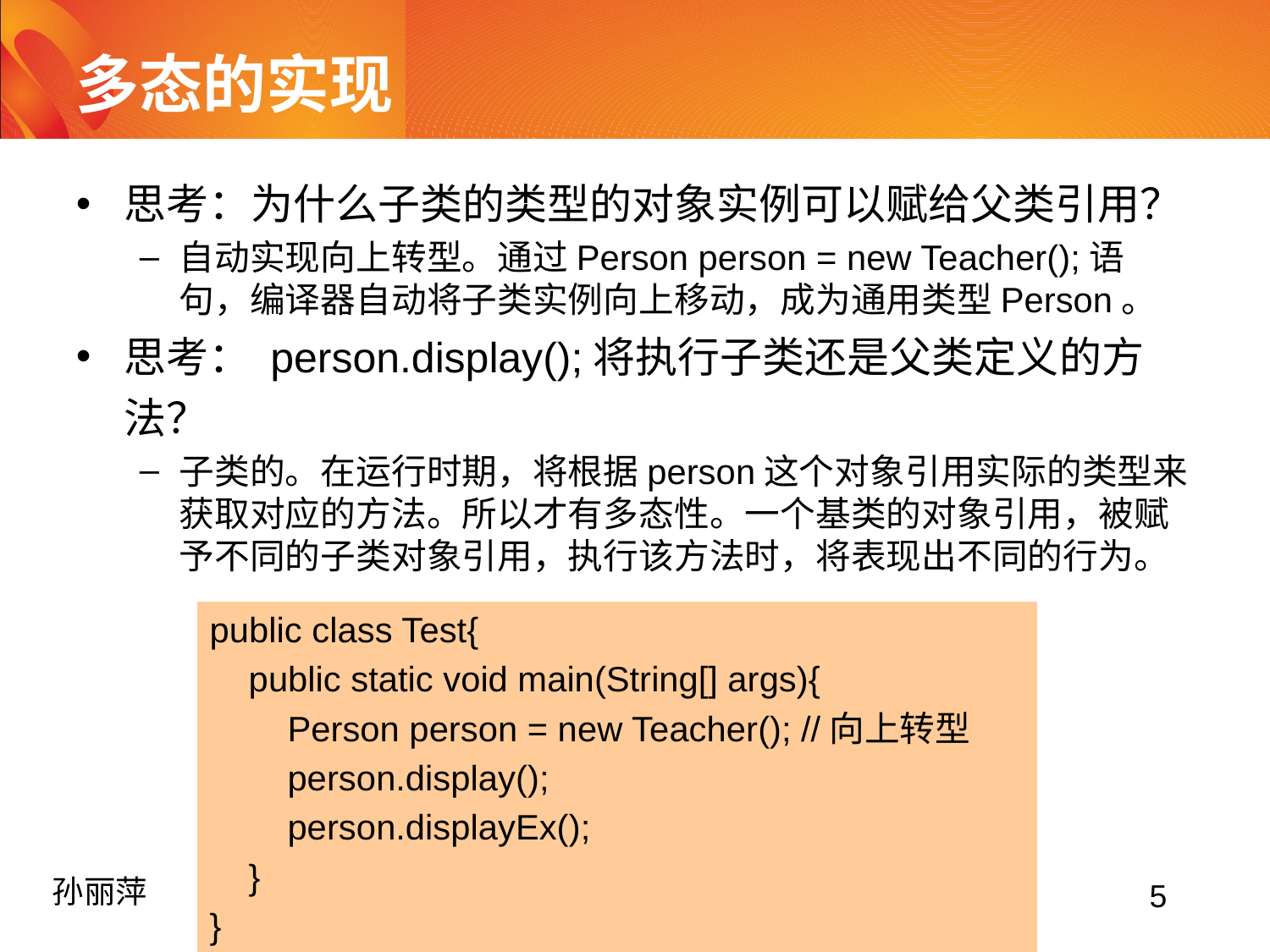

# 多态的实现
思考：为什么子类的类型的对象实例可以赋给父类引用？
自动实现向上转型。通过Person person = new Teacher();语句，编译器自动将子类实例向上移动，成为通用类型Person。
思考： person.display();将执行子类还是父类定义的方法？
子类的。在运行时期，将根据person这个对象引用实际的类型来获取对应的方法。所以才有多态性。一个基类的对象引用，被赋予不同的子类对象引用，执行该方法时，将表现出不同的行为。

public class Test{
    public static void main(String[] args){
        Person person = new Teacher(); //向上转型
        person.display();
        person.displayEx();
    }
}